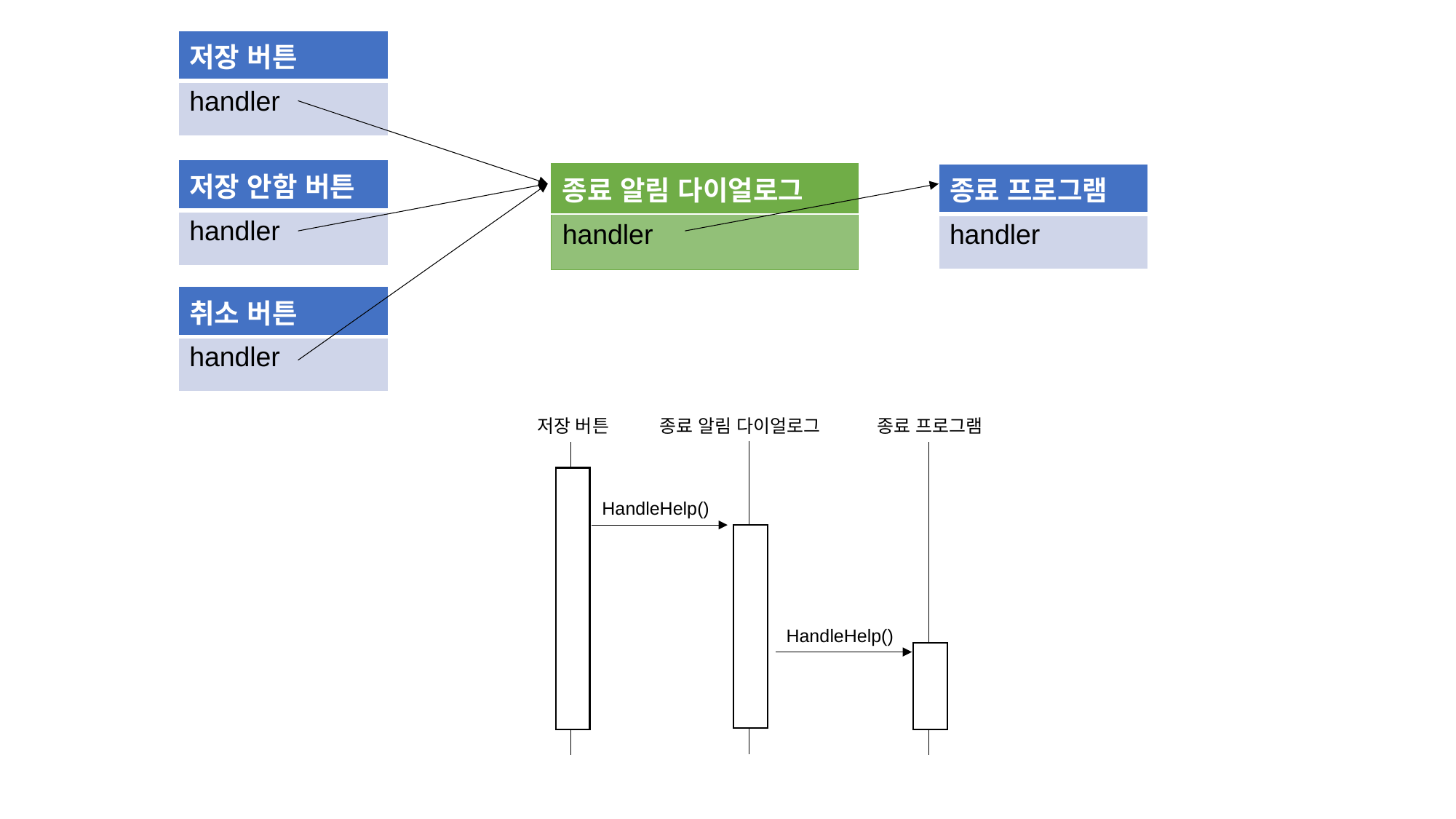

| 저장 버튼 |
| --- |
| handler |
| 저장 안함 버튼 |
| --- |
| handler |
| 종료 알림 다이얼로그 |
| --- |
| handler |
| 종료 프로그램 |
| --- |
| handler |
| 취소 버튼 |
| --- |
| handler |
종료 알림 다이얼로그

저장 버튼

종료 프로그램

HandleHelp()
HandleHelp()